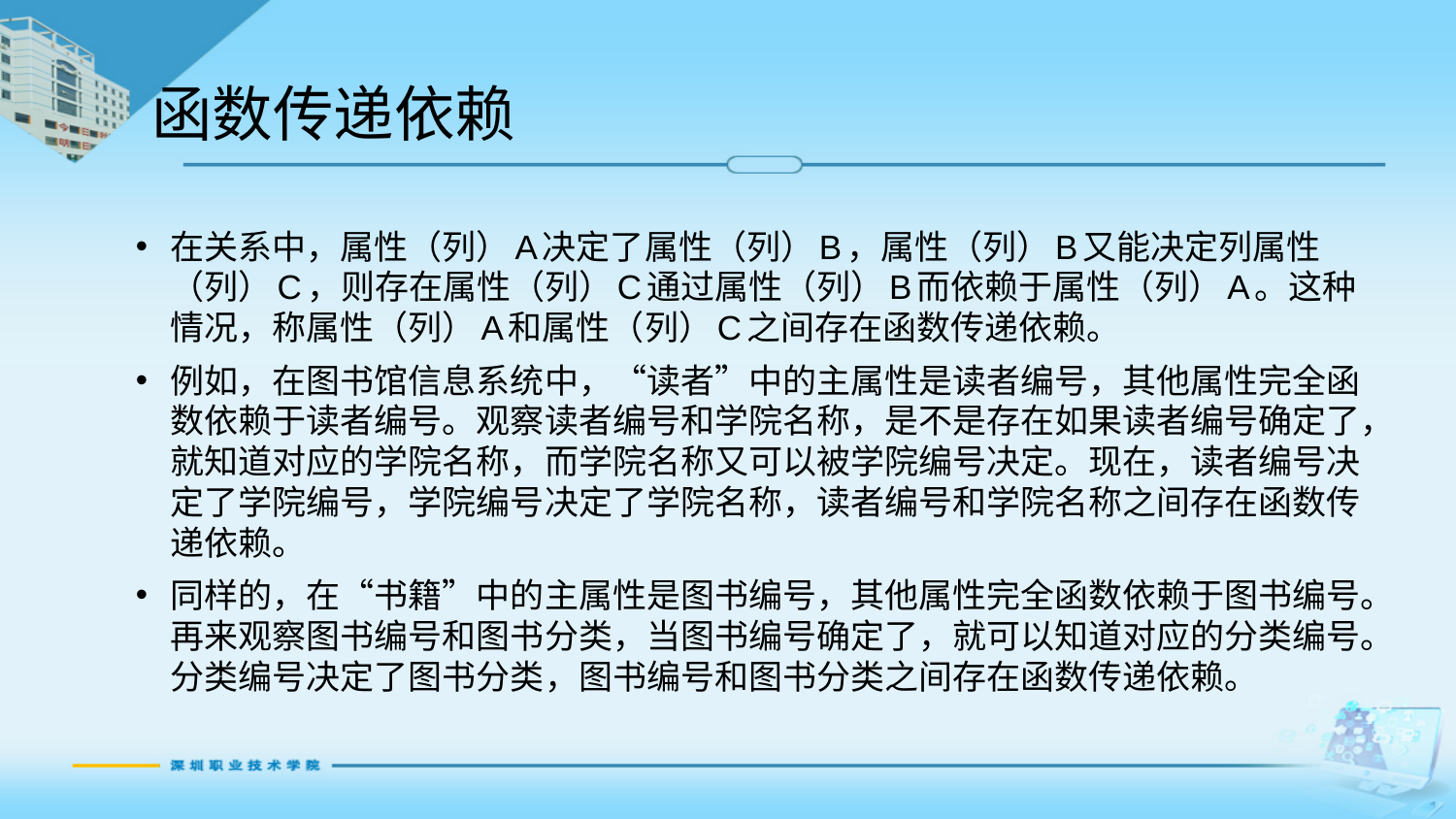

# 函数传递依赖
在关系中，属性（列）A决定了属性（列）B，属性（列）B又能决定列属性（列）C，则存在属性（列）C通过属性（列）B而依赖于属性（列）A。这种情况，称属性（列）A和属性（列）C之间存在函数传递依赖。
例如，在图书馆信息系统中，“读者”中的主属性是读者编号，其他属性完全函数依赖于读者编号。观察读者编号和学院名称，是不是存在如果读者编号确定了，就知道对应的学院名称，而学院名称又可以被学院编号决定。现在，读者编号决定了学院编号，学院编号决定了学院名称，读者编号和学院名称之间存在函数传递依赖。
同样的，在“书籍”中的主属性是图书编号，其他属性完全函数依赖于图书编号。再来观察图书编号和图书分类，当图书编号确定了，就可以知道对应的分类编号。分类编号决定了图书分类，图书编号和图书分类之间存在函数传递依赖。